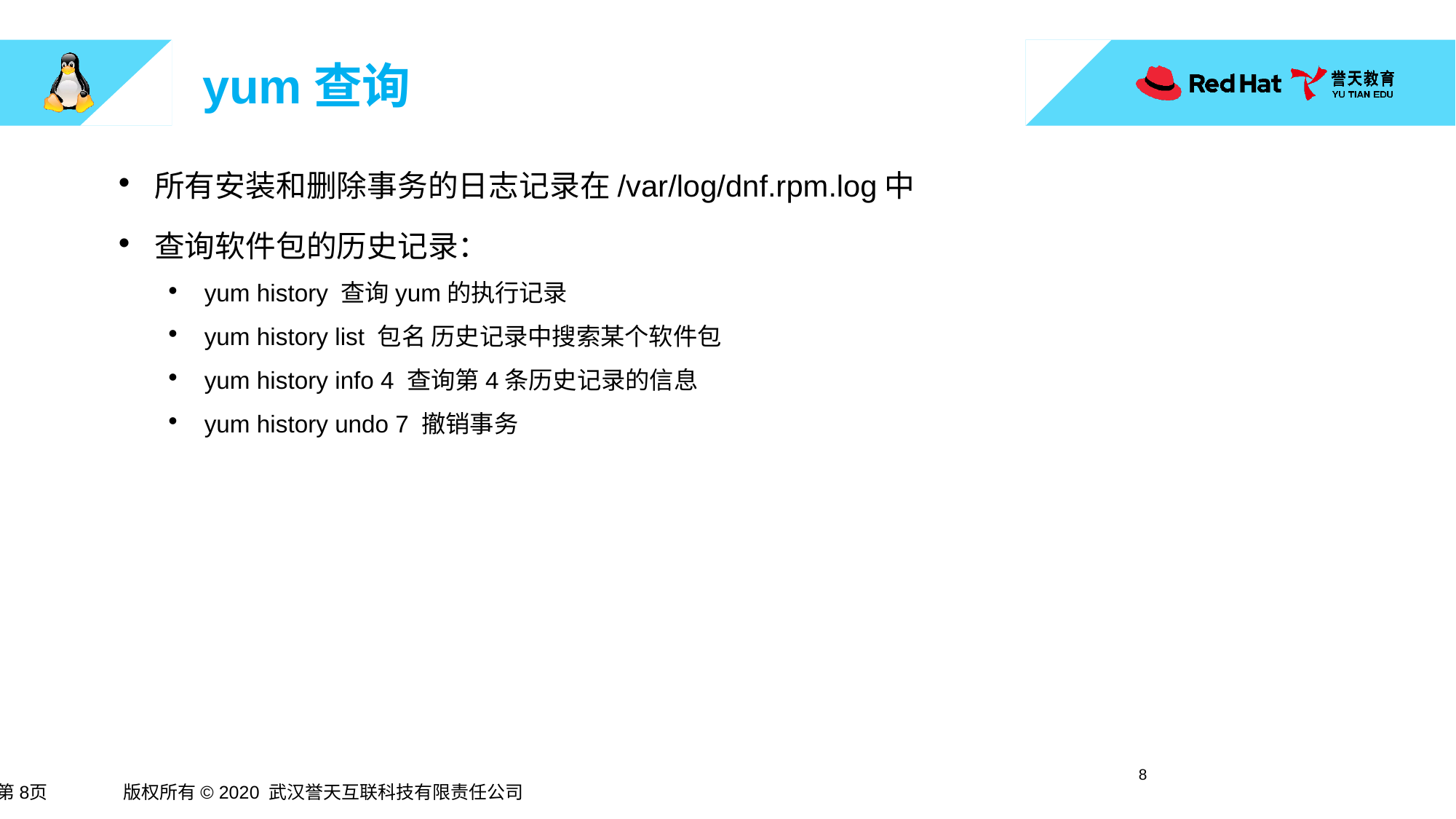

# yum查询
所有安装和删除事务的日志记录在/var/log/dnf.rpm.log中
查询软件包的历史记录：
yum history 查询yum的执行记录
yum history list 包名 历史记录中搜索某个软件包
yum history info 4 查询第4条历史记录的信息
yum history undo 7 撤销事务

8